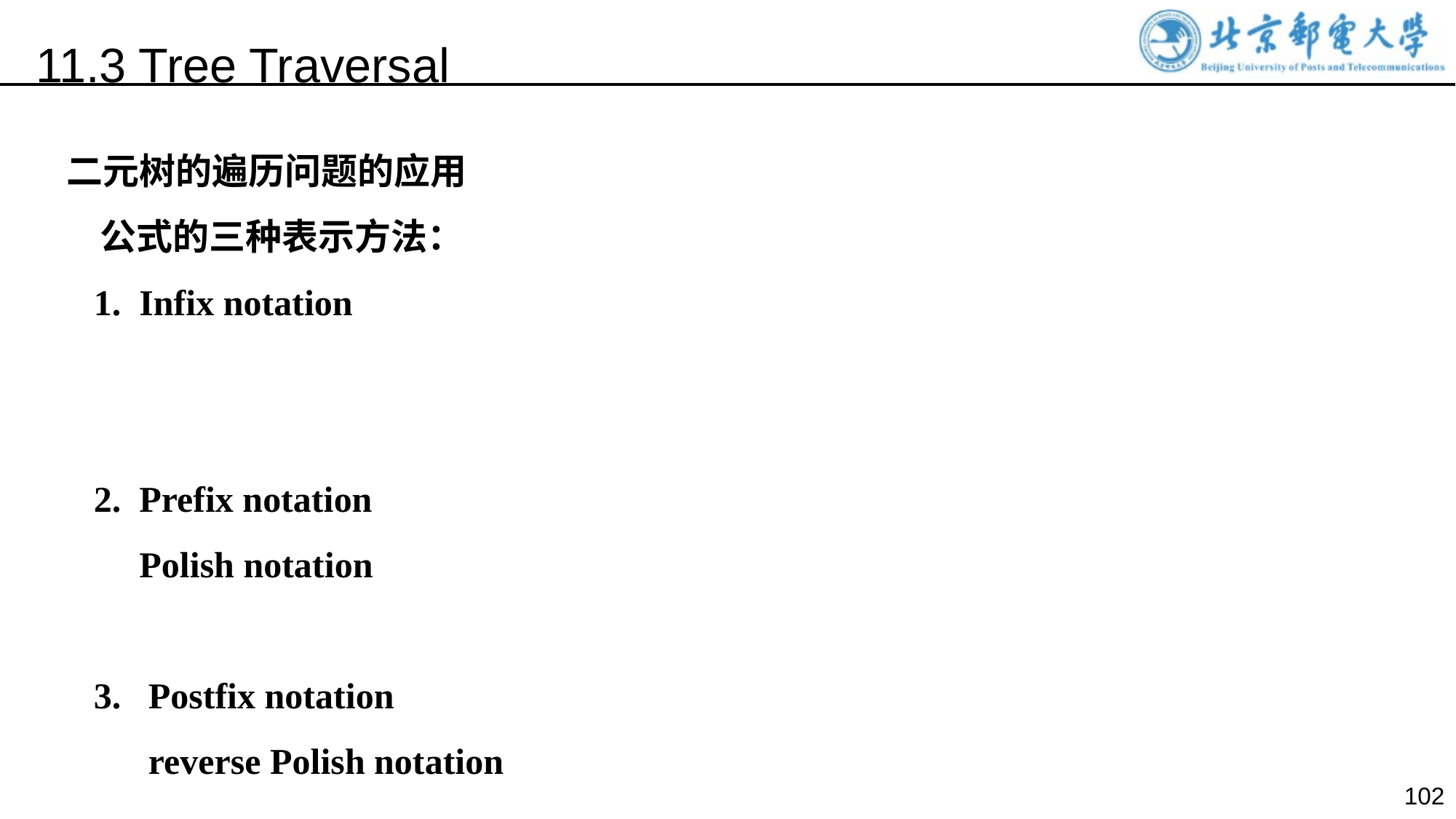

11.3 Tree Traversal
二元树的遍历问题的应用
   公式的三种表示方法：
   1.  Infix notation

   2.  Prefix notation
        Polish notation

   3.   Postfix notation
         reverse Polish notation